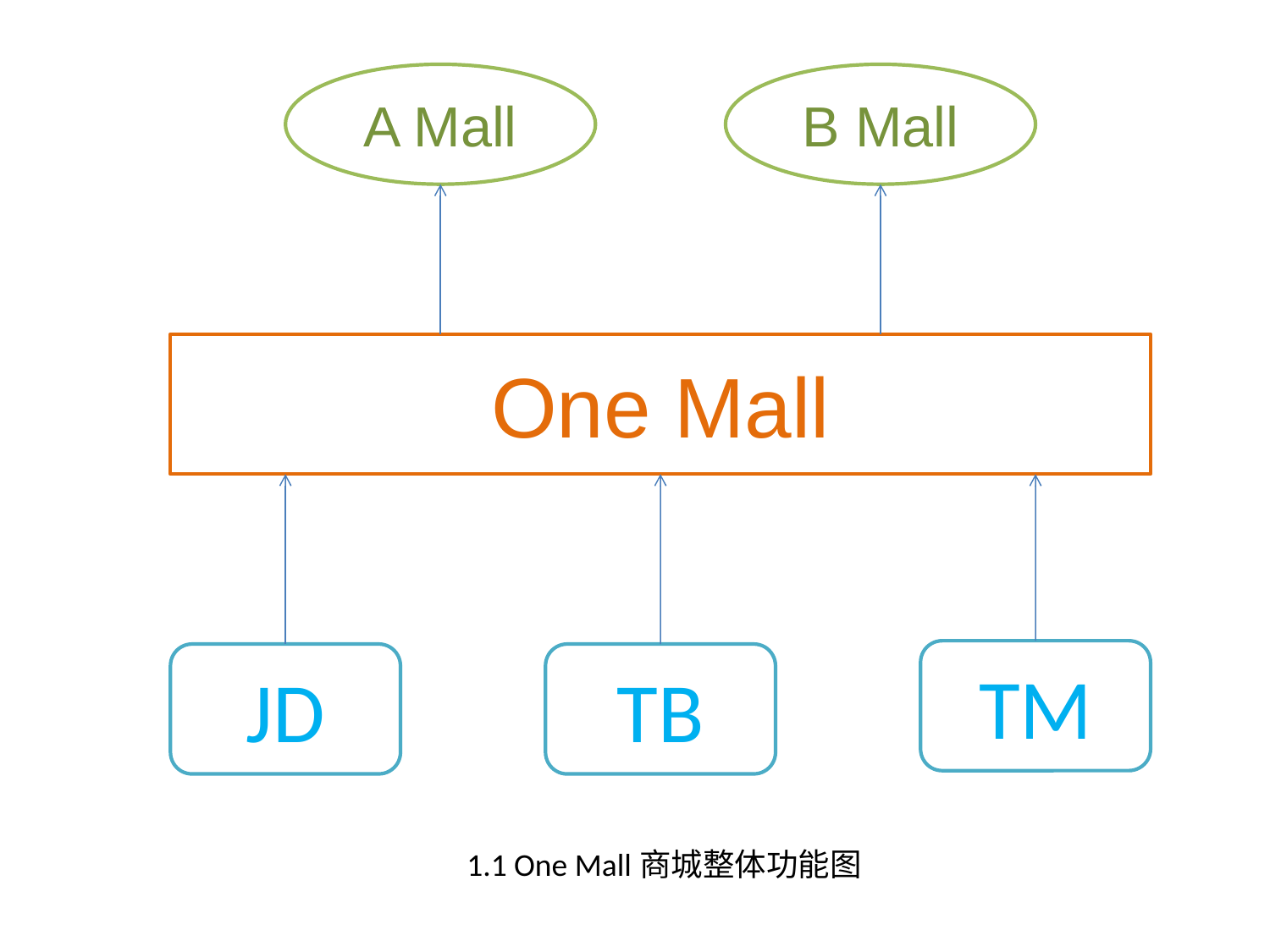

A Mall
B Mall
One Mall
TM
JD
TB
1.1 One Mall商城整体功能图